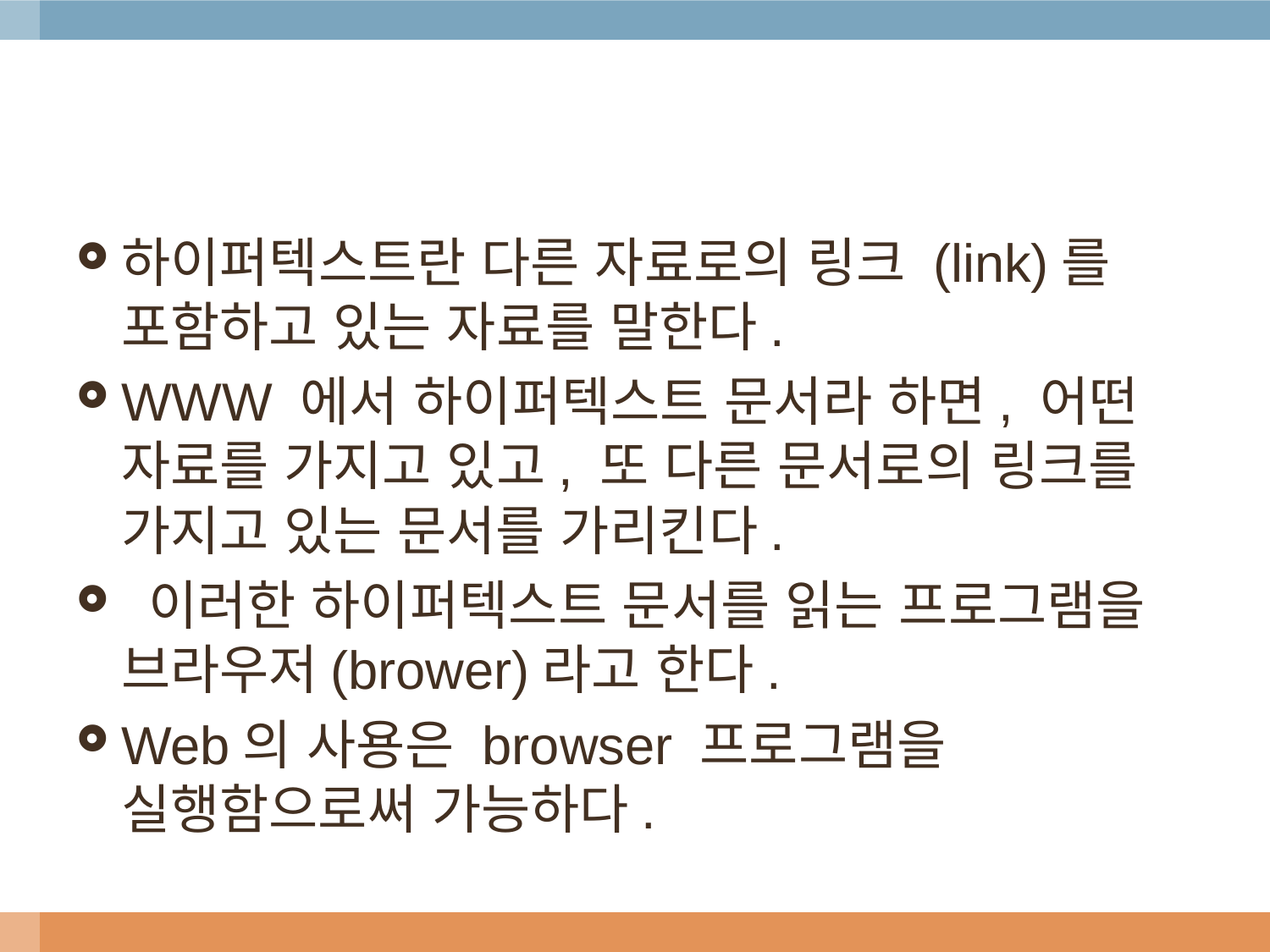

#
하이퍼텍스트란 다른 자료로의 링크 (link)를 포함하고 있는 자료를 말한다.
WWW 에서 하이퍼텍스트 문서라 하면, 어떤 자료를 가지고 있고, 또 다른 문서로의 링크를 가지고 있는 문서를 가리킨다.
 이러한 하이퍼텍스트 문서를 읽는 프로그램을 브라우저(brower)라고 한다.
Web의 사용은 browser 프로그램을 실행함으로써 가능하다.